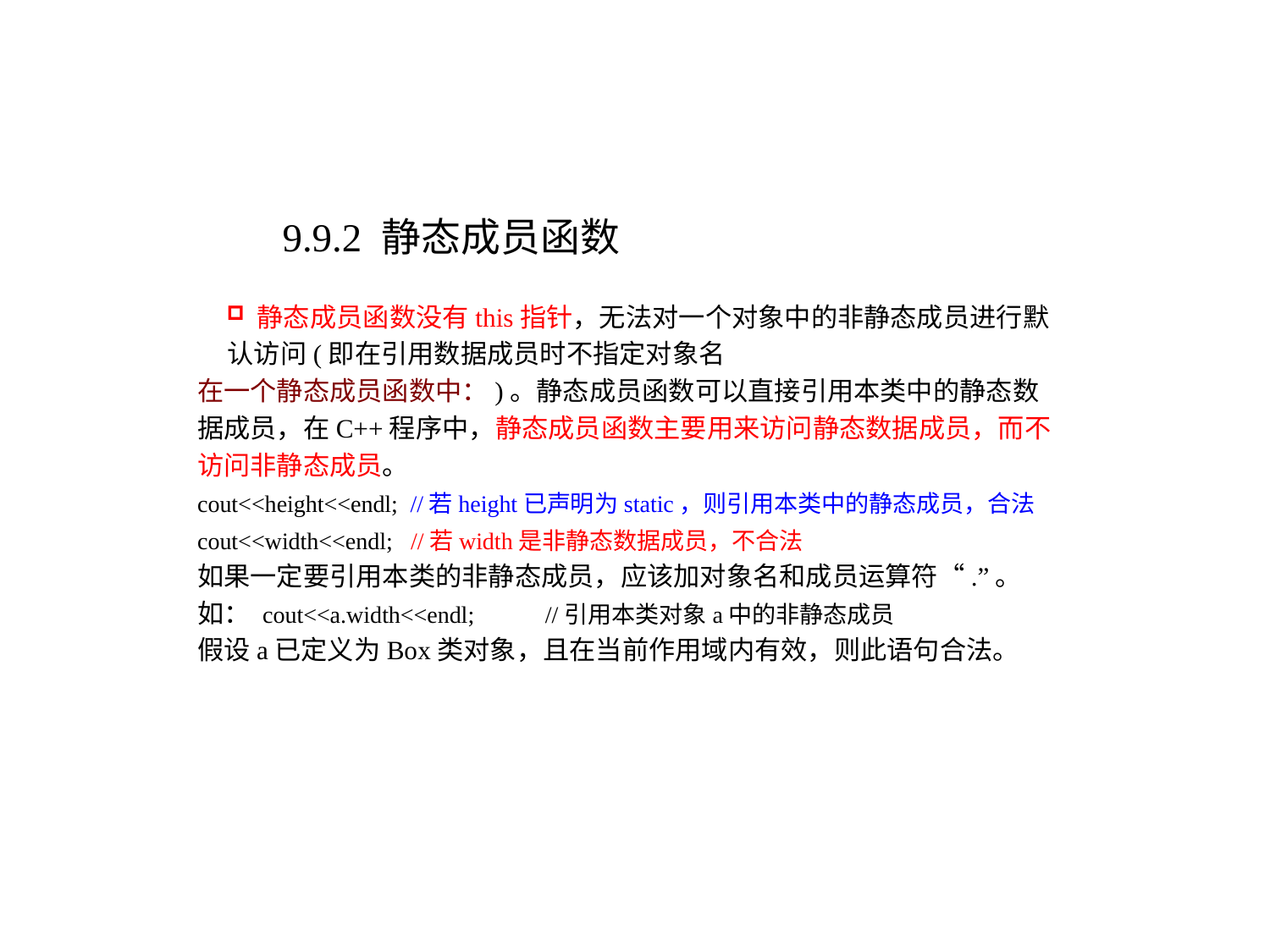

9.9.2 静态成员函数
 静态成员函数没有this指针，无法对一个对象中的非静态成员进行默认访问(即在引用数据成员时不指定对象名
在一个静态成员函数中：)。静态成员函数可以直接引用本类中的静态数据成员，在C++程序中，静态成员函数主要用来访问静态数据成员，而不访问非静态成员。
cout<<height<<endl;  //若height已声明为static，则引用本类中的静态成员，合法
cout<<width<<endl;   //若width是非静态数据成员，不合法
如果一定要引用本类的非静态成员，应该加对象名和成员运算符“.”。如： cout<<a.width<<endl;            //引用本类对象a中的非静态成员
假设a已定义为Box类对象，且在当前作用域内有效，则此语句合法。